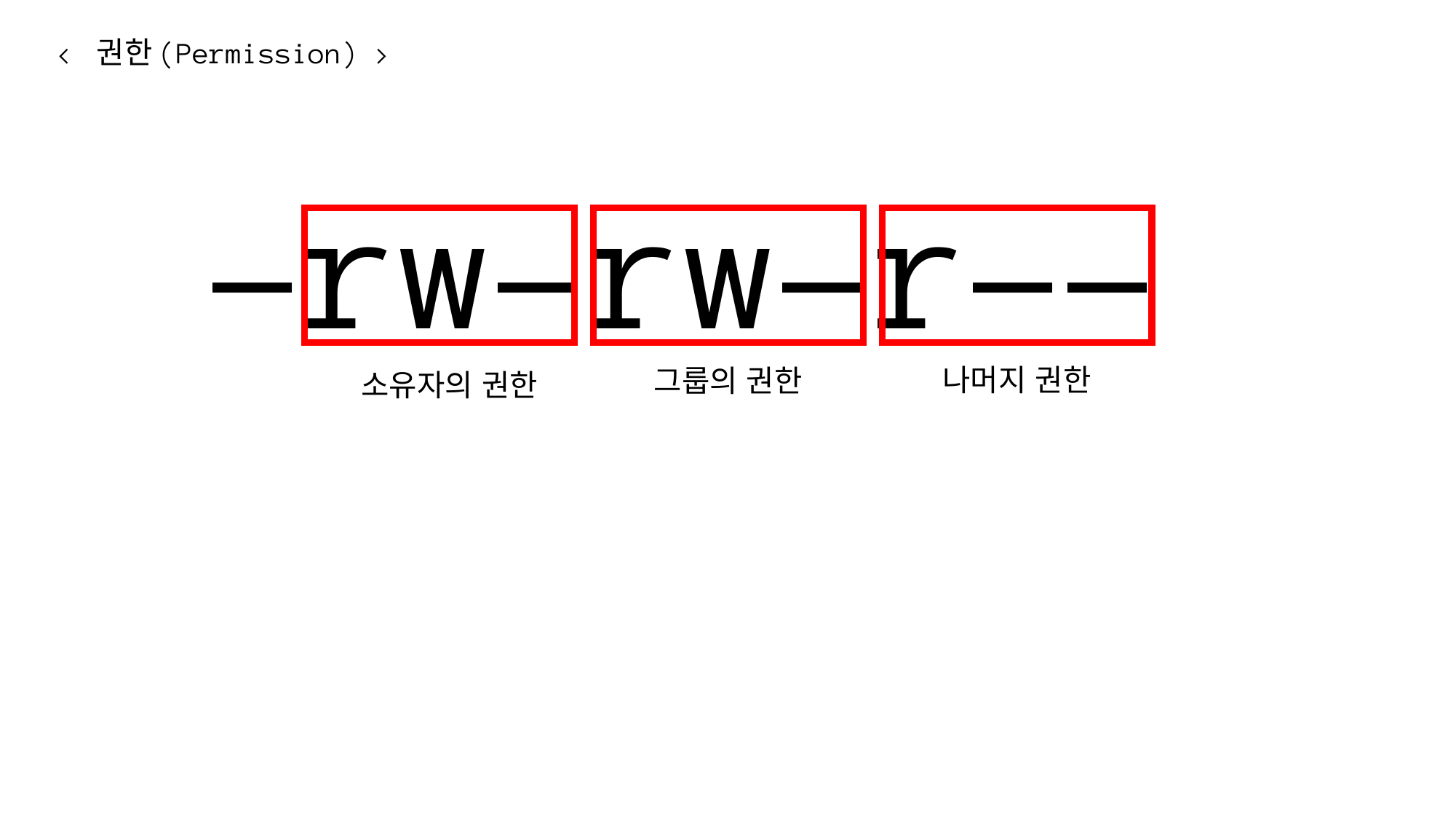

< 권한(Permission) >

-rw-rw-r--

나머지 권한
그룹의 권한
소유자의 권한